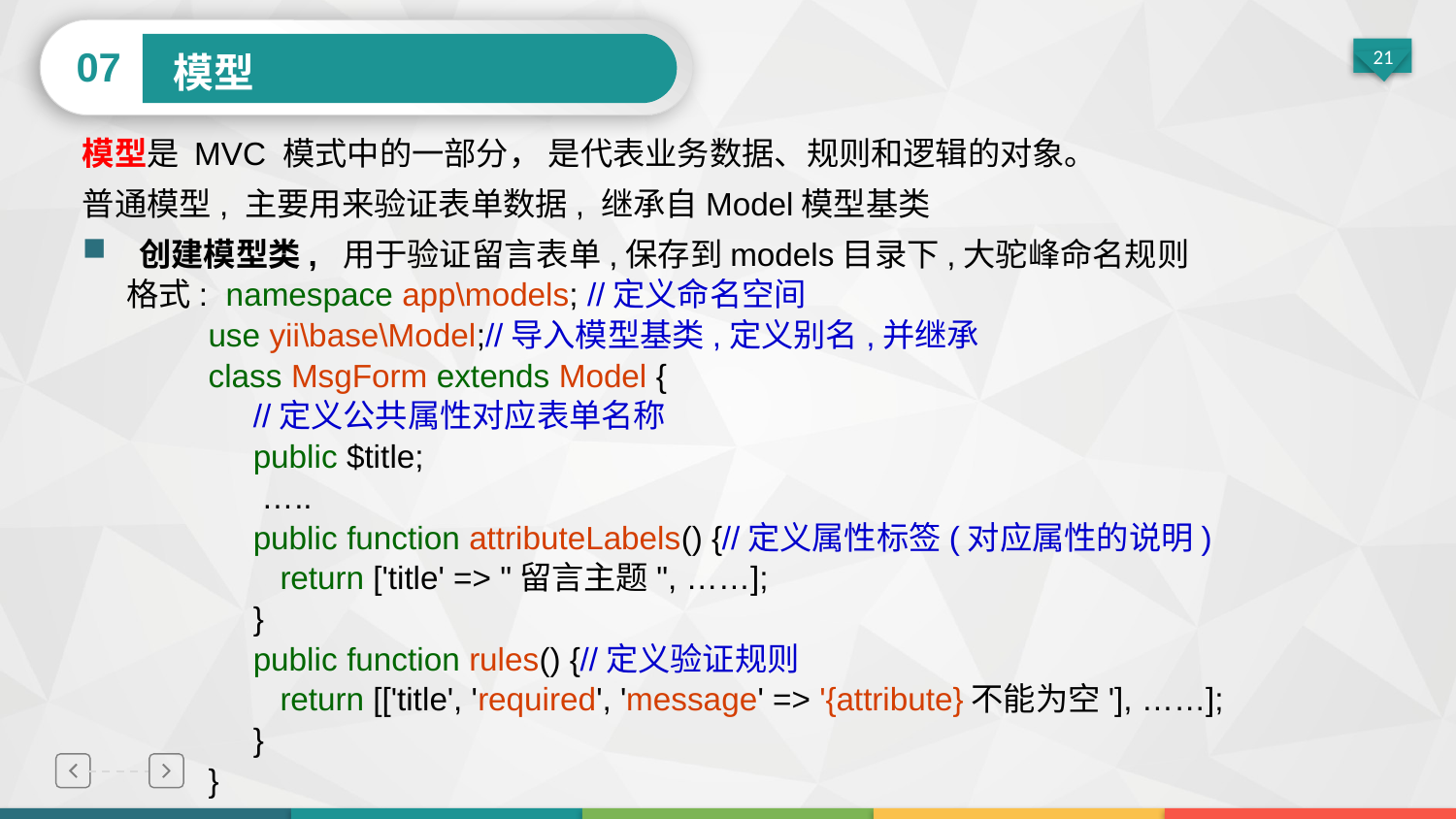

07
模型
模型是 MVC 模式中的一部分， 是代表业务数据、规则和逻辑的对象。
普通模型, 主要用来验证表单数据, 继承自Model模型基类
  创建模型类,  用于验证留言表单,保存到models目录下,大驼峰命名规则
     格式:  namespace app\models; //定义命名空间
              use yii\base\Model;//导入模型基类,定义别名,并继承
              class MsgForm extends Model {
                   //定义公共属性对应表单名称
                   public $title;
                    …..
                   public function attributeLabels() {//定义属性标签(对应属性的说明)
                      return ['title' => "留言主题", ……];
                   }
                   public function rules() {//定义验证规则
                      return [['title', 'required', 'message' => '{attribute}不能为空'], ……];
                   }
              }